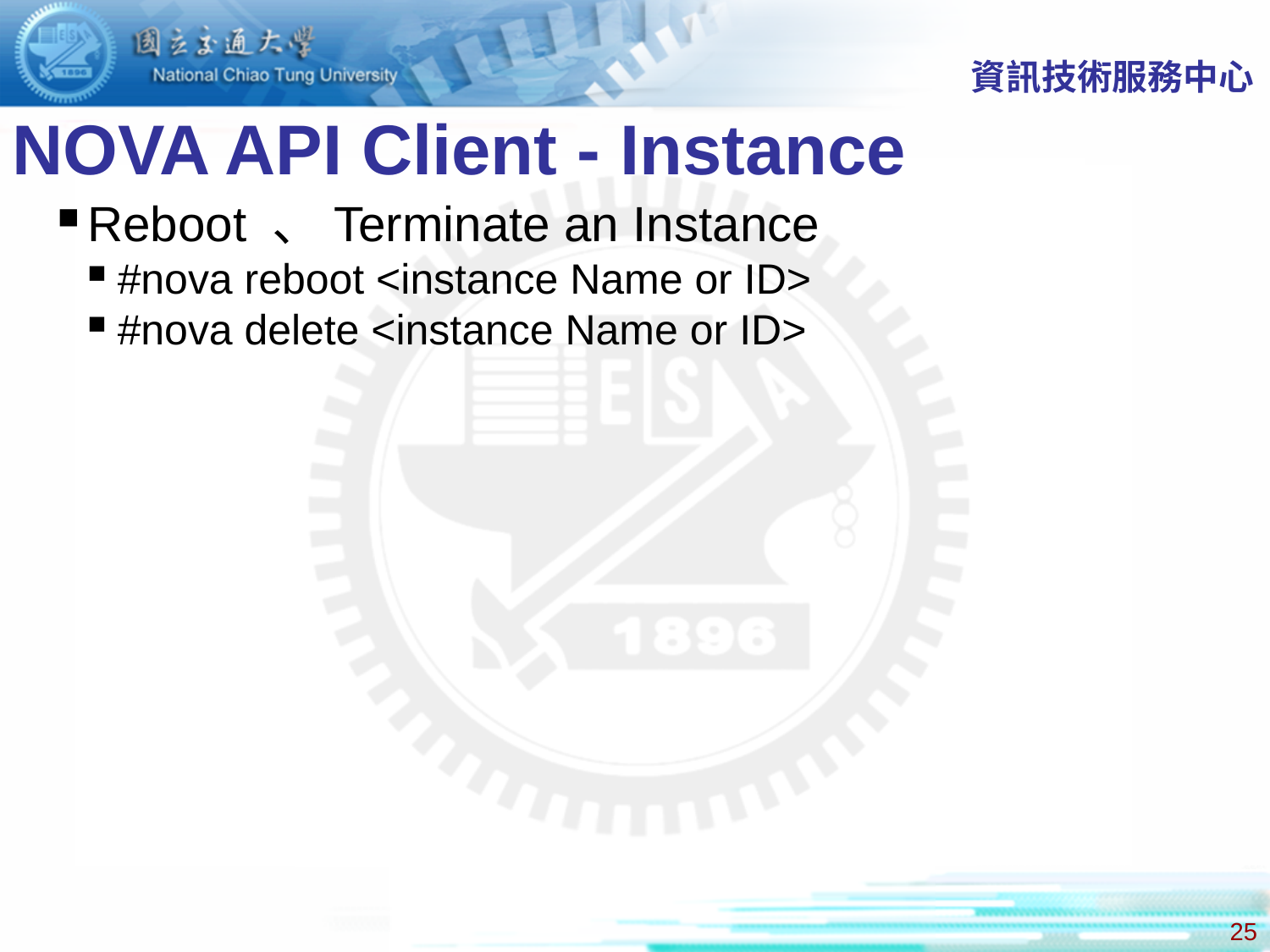

資訊技術服務中心
NOVA API Client - Instance
Reboot 、Terminate an Instance
#nova reboot <instance Name or ID>
#nova delete <instance Name or ID>